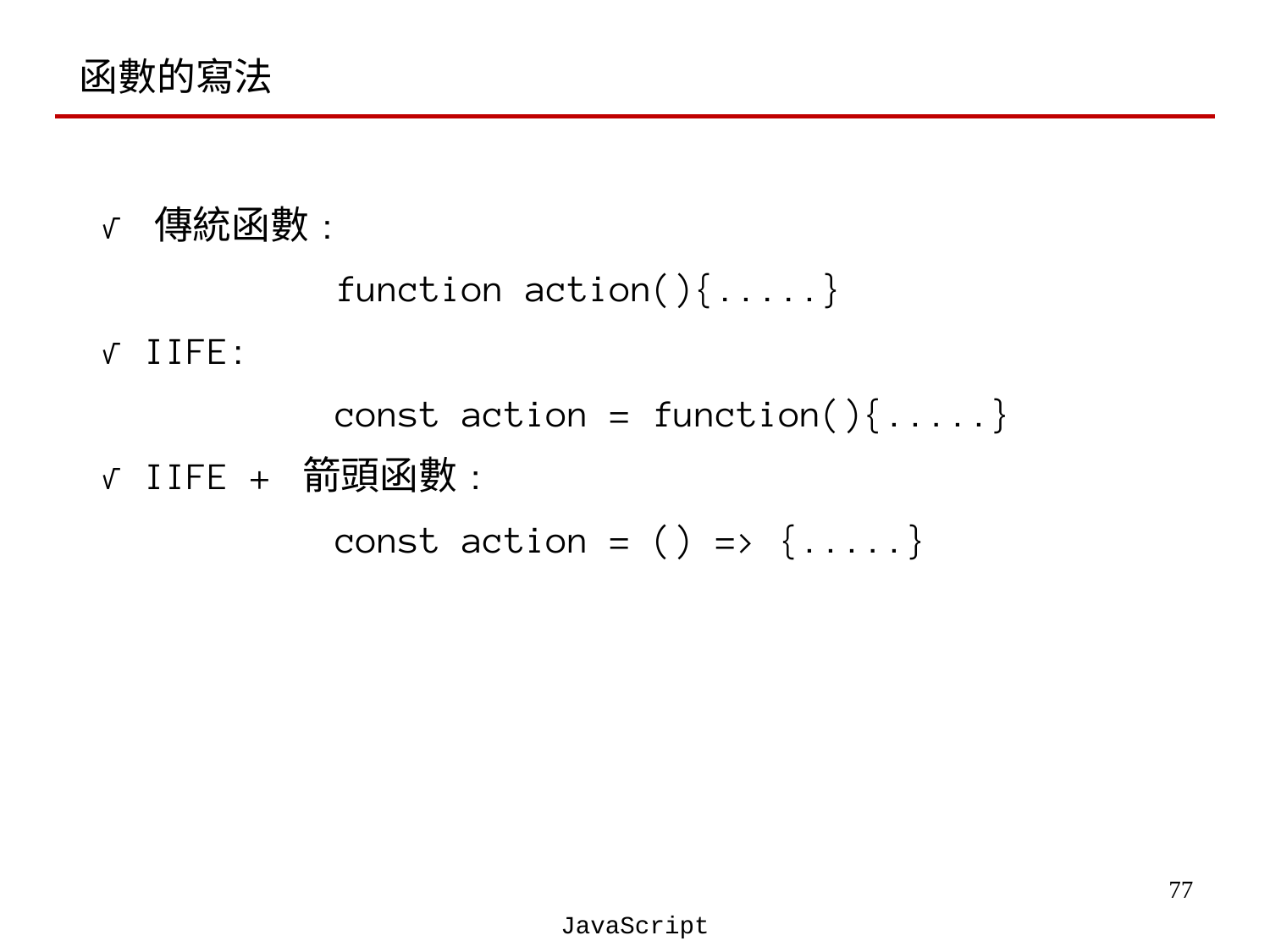

# 函數的寫法

 √ 傳統函數:
		function action(){.....}
 √ IIFE:
		const action = function(){.....}
 √ IIFE + 箭頭函數:
		const action = () => {.....}

77
JavaScript